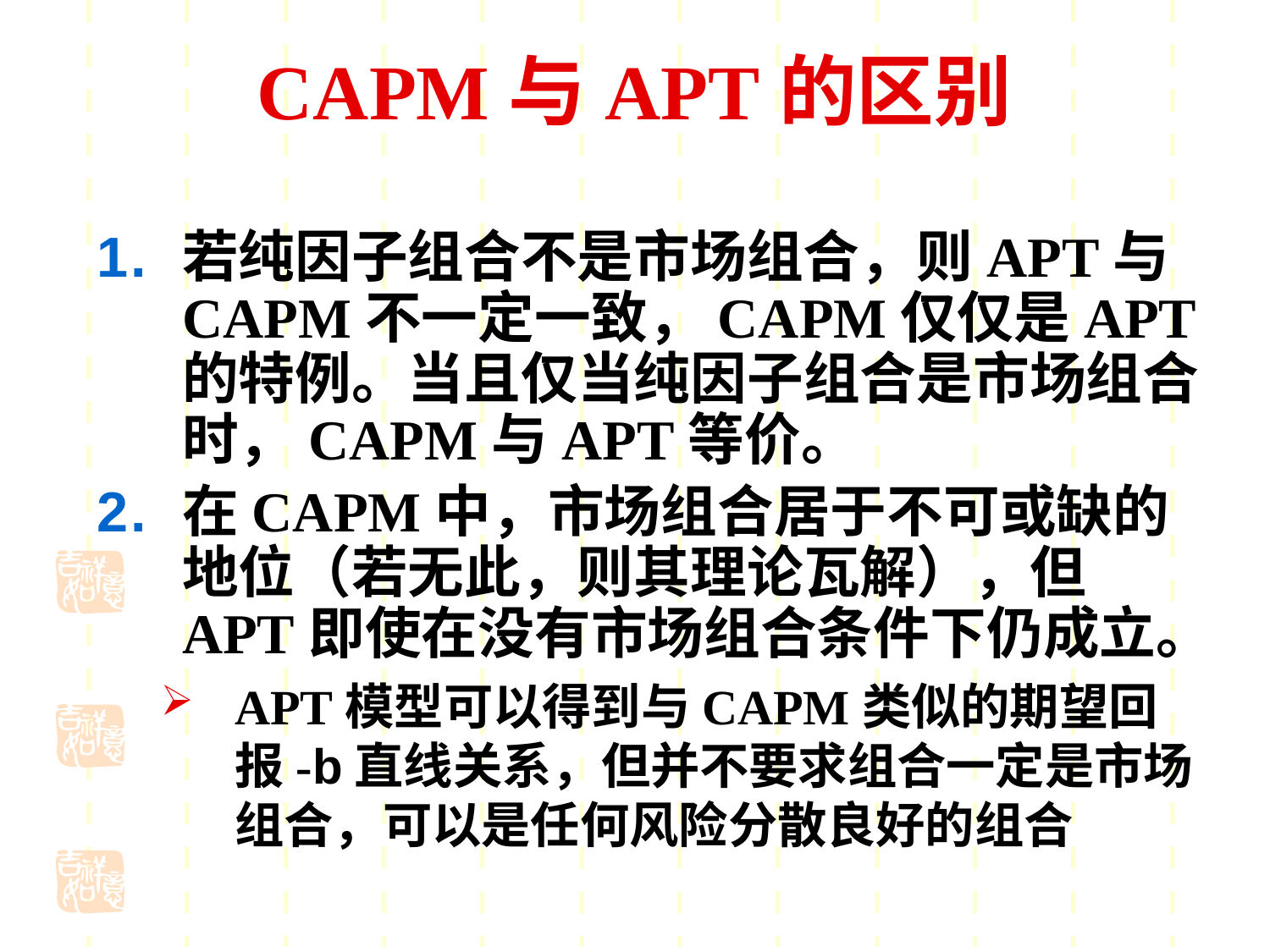

# CAPM与APT的区别
若纯因子组合不是市场组合，则APT与CAPM不一定一致，CAPM仅仅是APT的特例。当且仅当纯因子组合是市场组合时，CAPM与APT等价。
在CAPM中，市场组合居于不可或缺的地位（若无此，则其理论瓦解），但APT即使在没有市场组合条件下仍成立。
APT模型可以得到与CAPM类似的期望回报-b直线关系，但并不要求组合一定是市场组合，可以是任何风险分散良好的组合